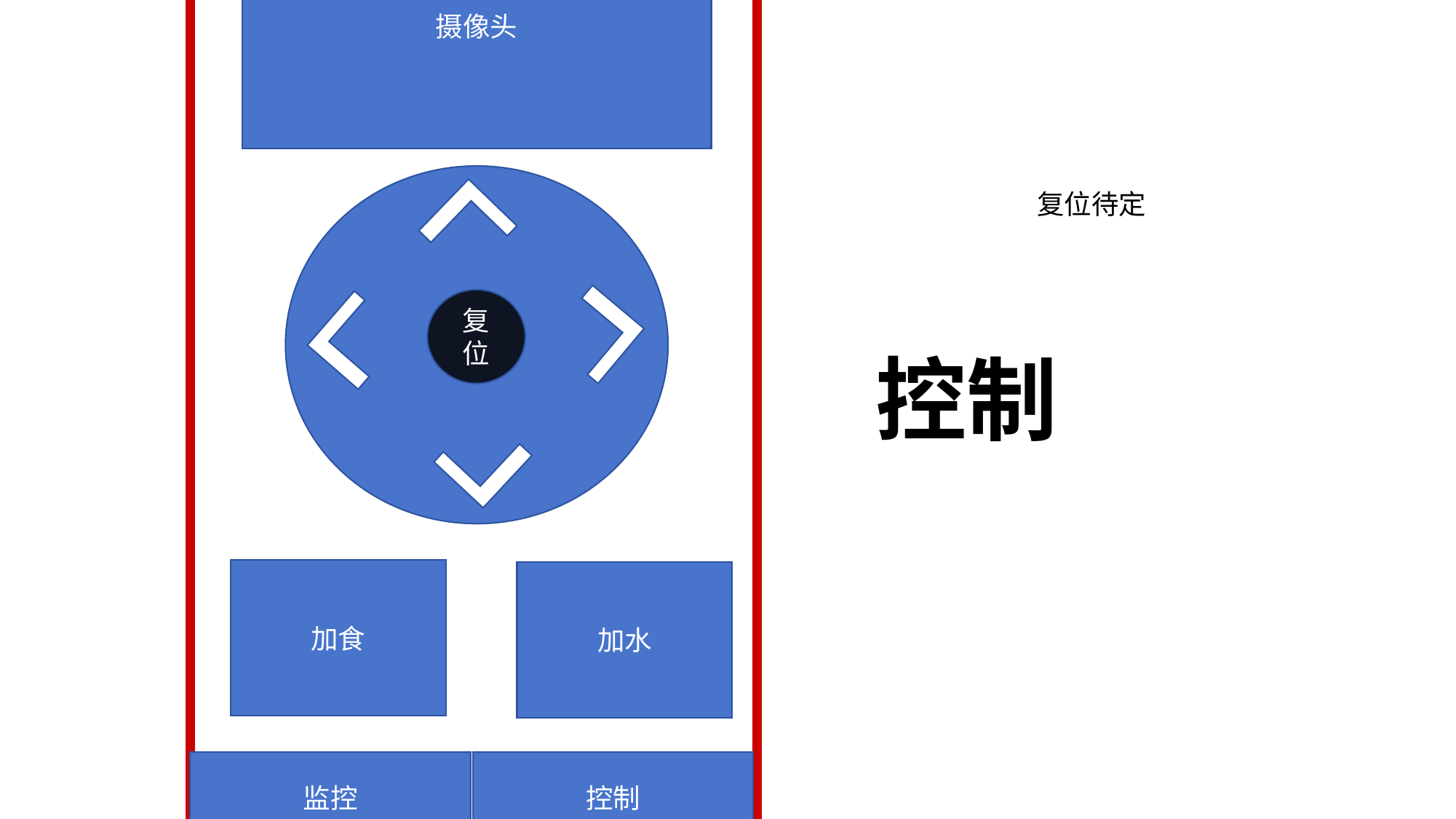

基于XXX
摄像头

复位
复位待定

控制

加食
加水
控制
监控